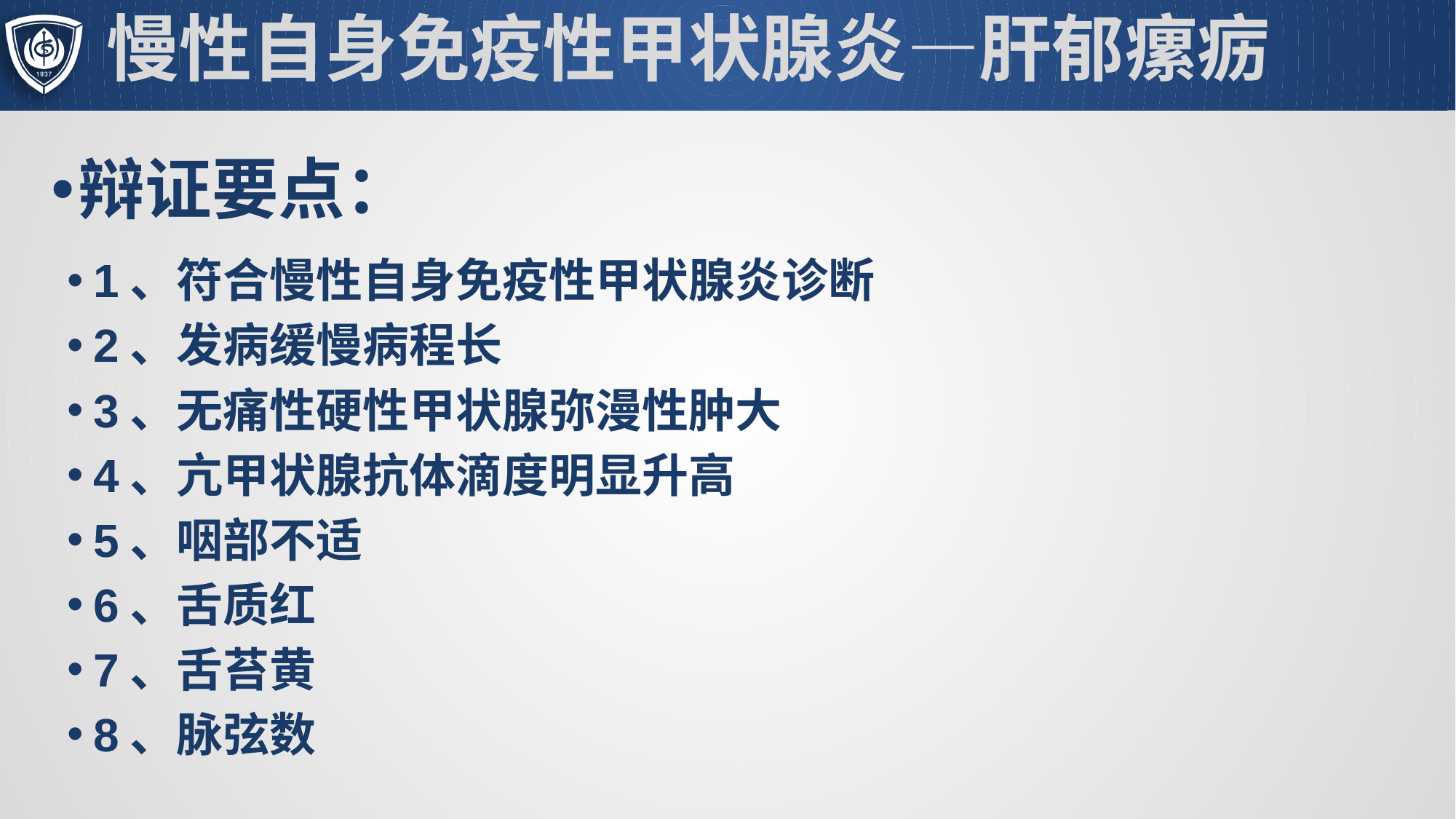

# 慢性自身免疫性甲状腺炎—肝郁瘰疬
辩证要点：

1、符合慢性自身免疫性甲状腺炎诊断
2、发病缓慢病程长
3、无痛性硬性甲状腺弥漫性肿大
4、亢甲状腺抗体滴度明显升高
5、咽部不适
6、舌质红
7、舌苔黄
8、脉弦数